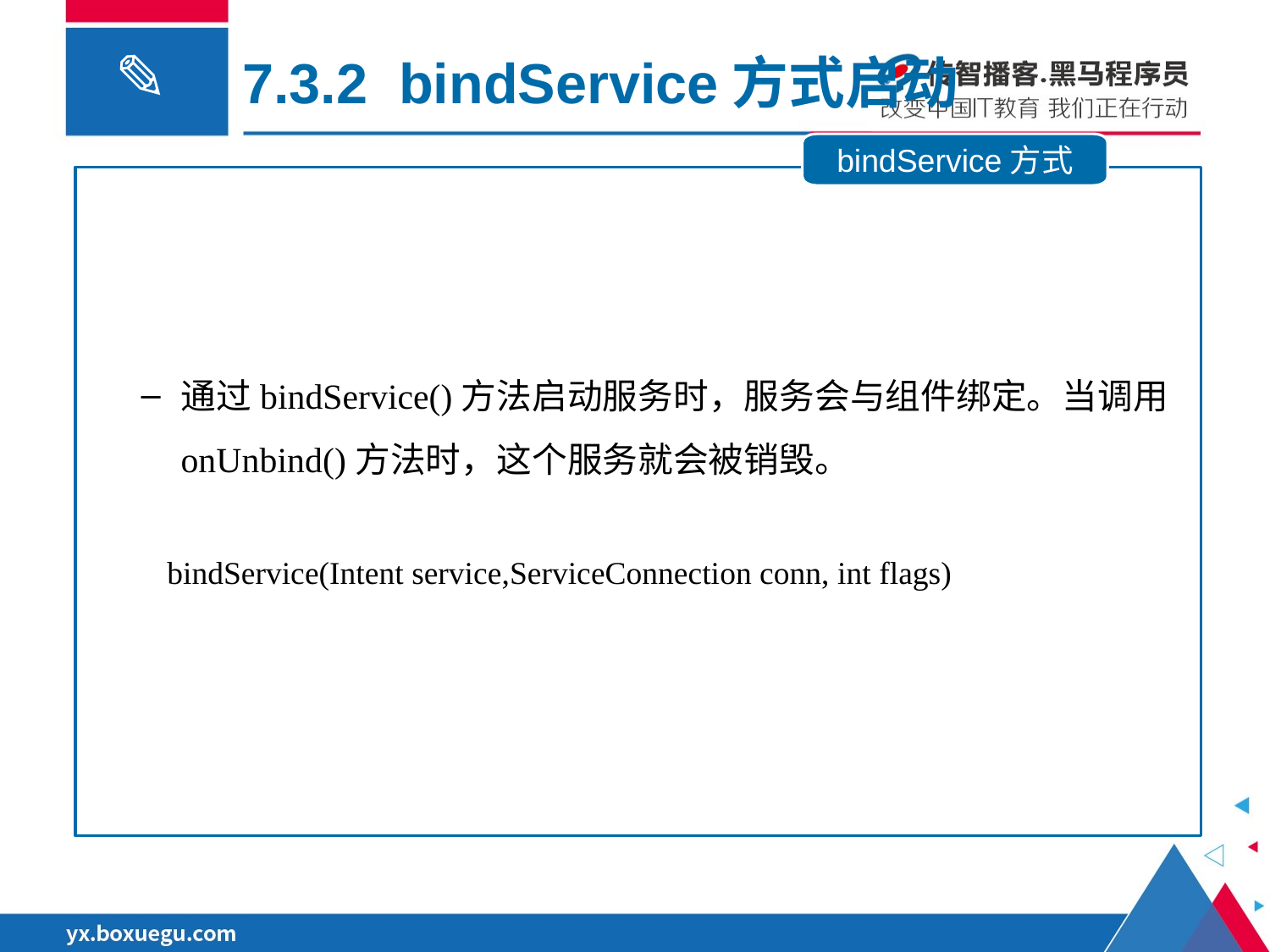

7.3.2  bindService方式启动

bindService方式

通过bindService()方法启动服务时，服务会与组件绑定。当调用onUnbind()方法时，这个服务就会被销毁。

     bindService(Intent service,ServiceConnection conn, int flags)